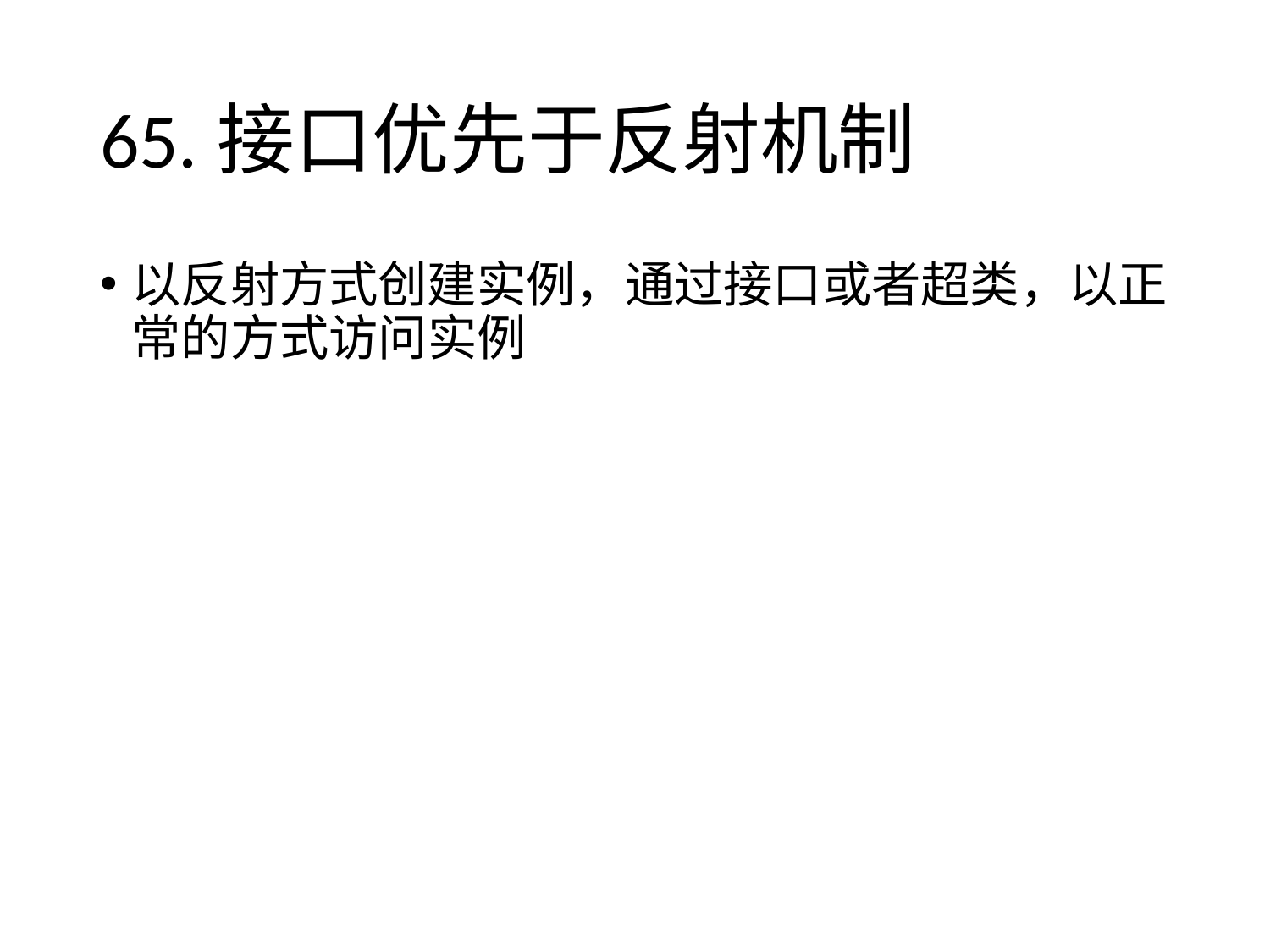

# 65.接口优先于反射机制
以反射方式创建实例，通过接口或者超类，以正常的方式访问实例